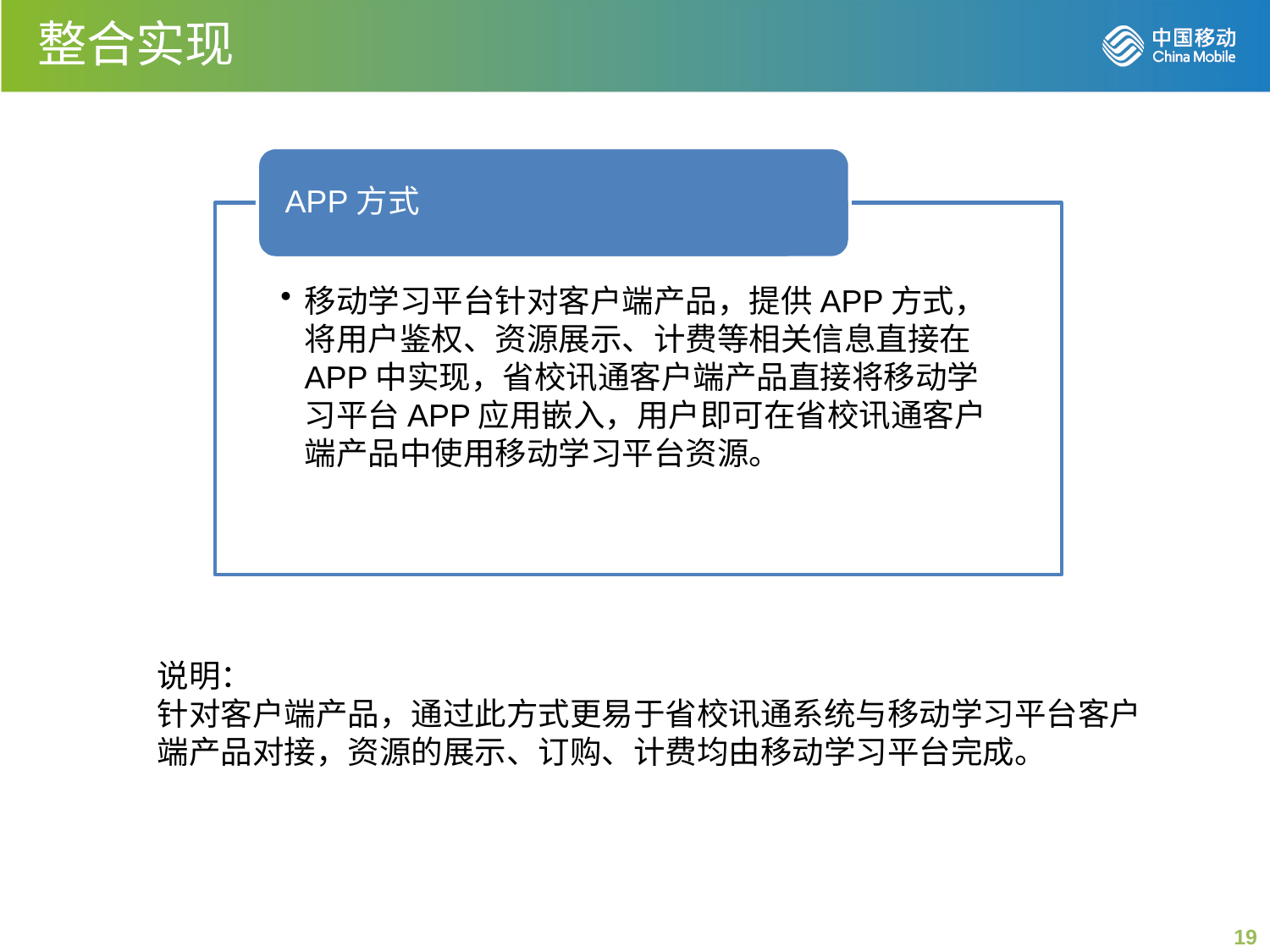

整合实现
移动学习平台针对客户端产品，提供APP方式，将用户鉴权、资源展示、计费等相关信息直接在APP中实现，省校讯通客户端产品直接将移动学习平台APP应用嵌入，用户即可在省校讯通客户端产品中使用移动学习平台资源。
APP方式
说明：
针对客户端产品，通过此方式更易于省校讯通系统与移动学习平台客户端产品对接，资源的展示、订购、计费均由移动学习平台完成。